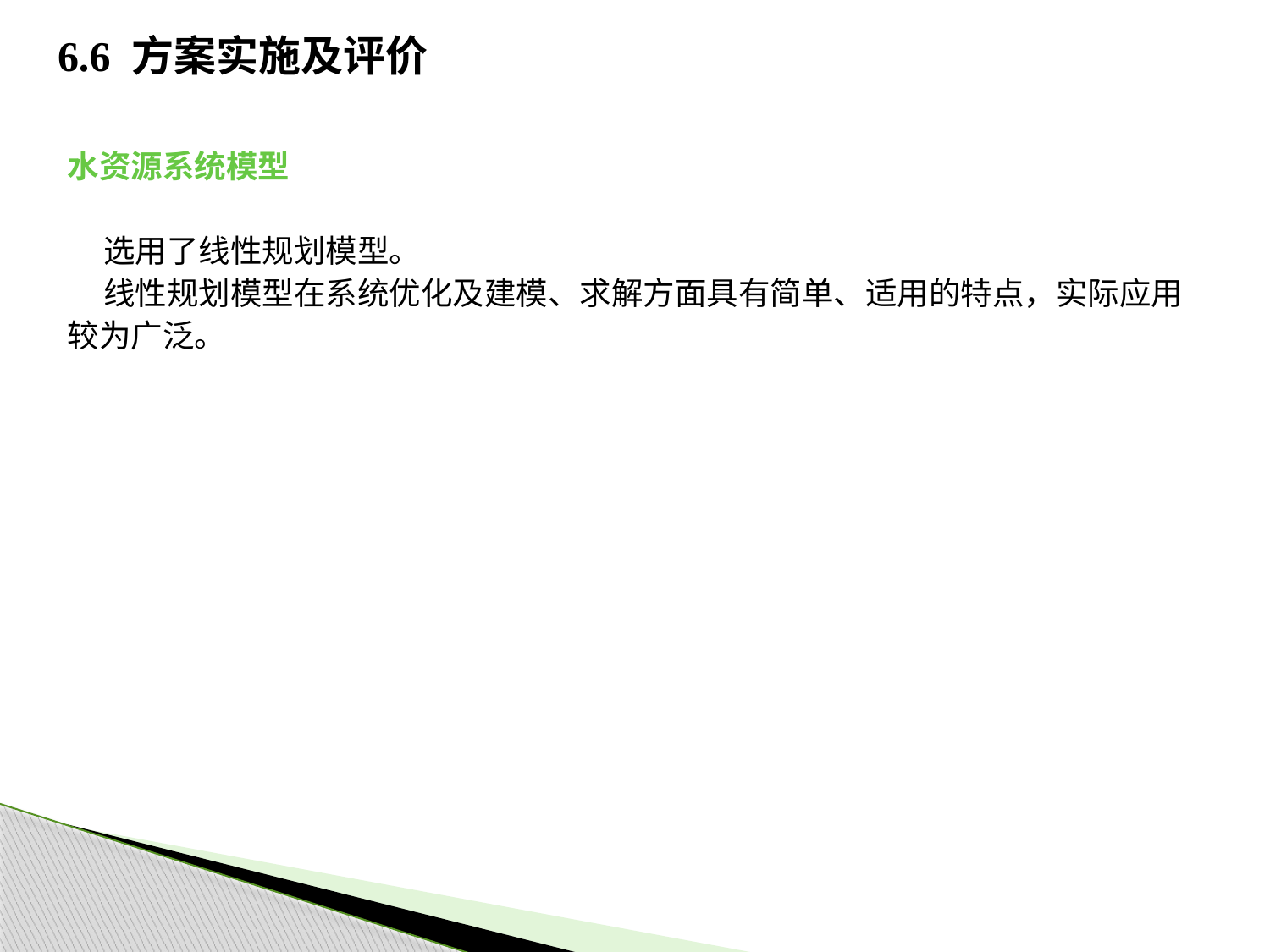

# 6.6 方案实施及评价
水资源系统模型

    选用了线性规划模型。
    线性规划模型在系统优化及建模、求解方面具有简单、适用的特点，实际应用较为广泛。